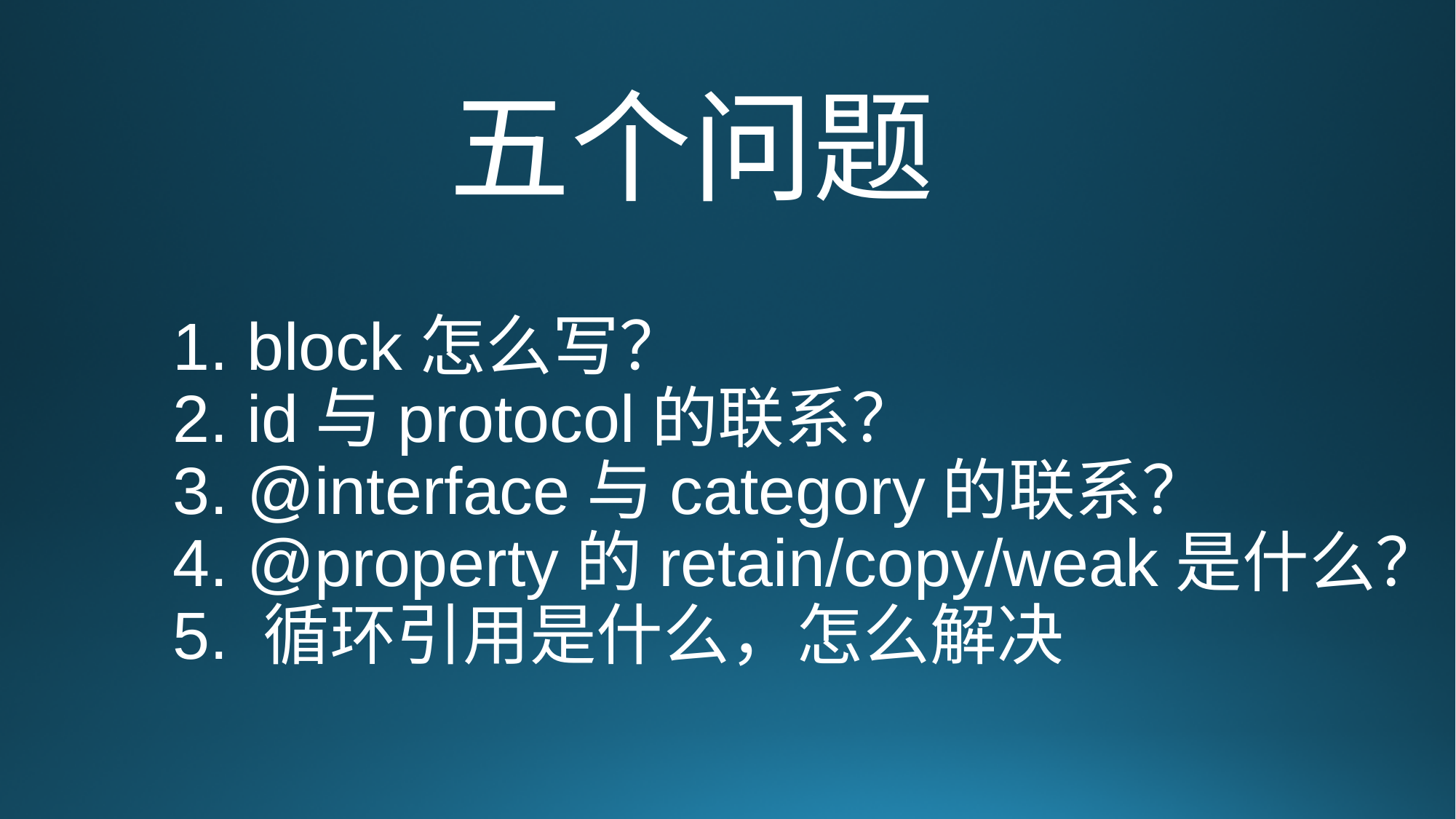

# 五个问题
1. block怎么写？
2. id与protocol的联系？
3. @interface与category的联系？
4. @property的retain/copy/weak是什么？
5. 循环引用是什么，怎么解决